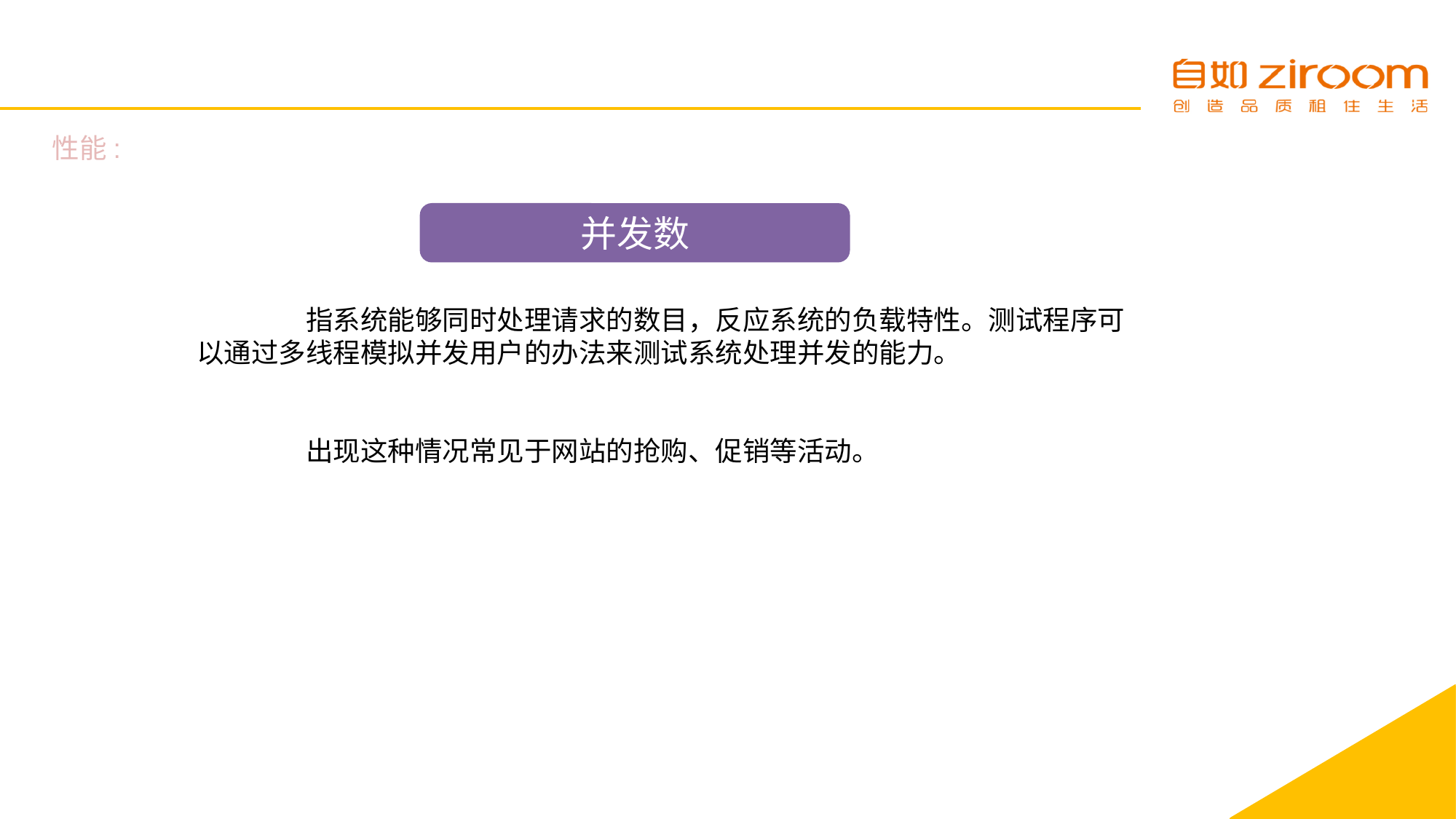

性能:

并发数
	指系统能够同时处理请求的数目，反应系统的负载特性。测试程序可以通过多线程模拟并发用户的办法来测试系统处理并发的能力。

	出现这种情况常见于网站的抢购、促销等活动。